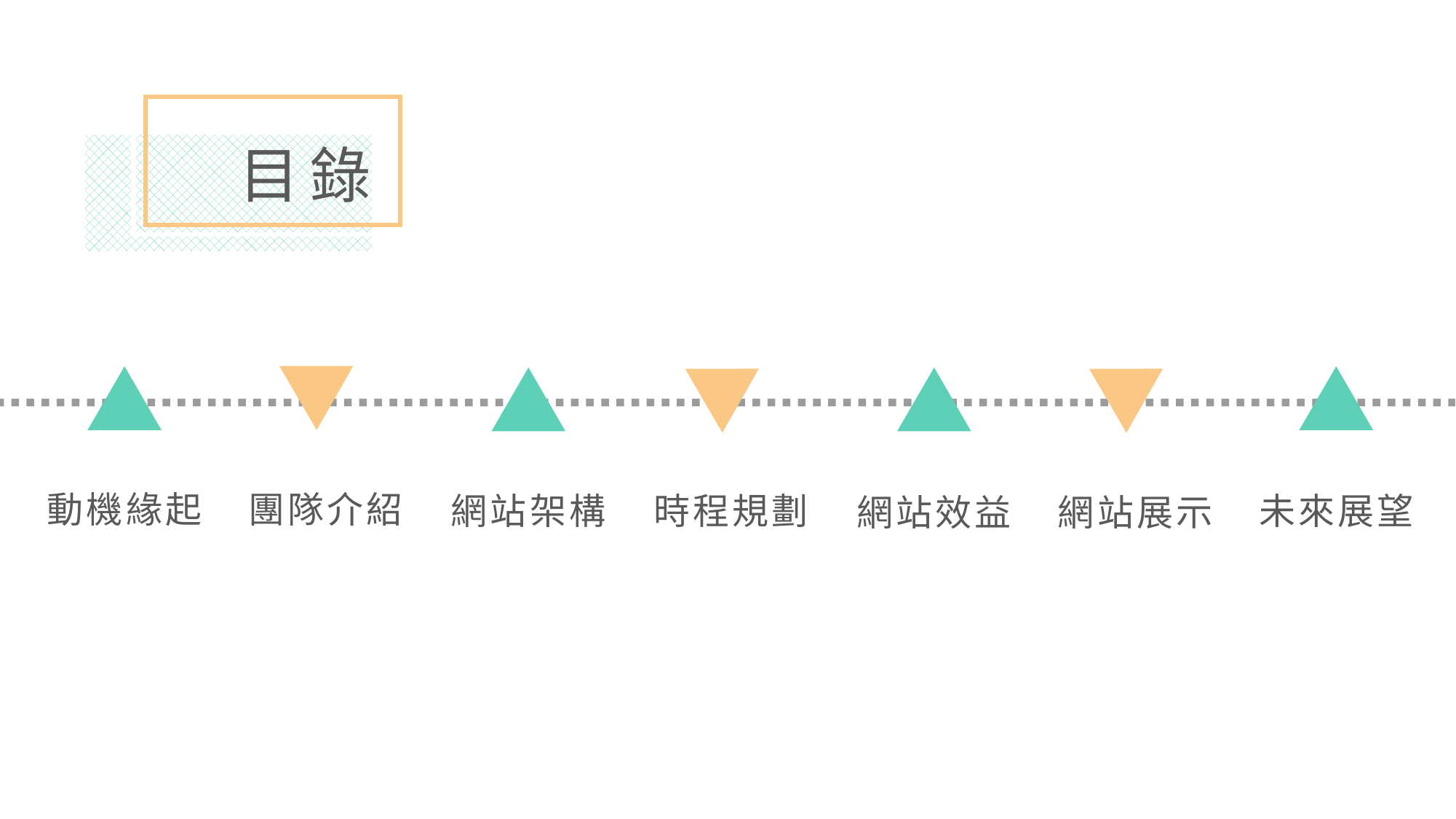

目錄

團隊介紹
動機緣起
網站架構
時程規劃
未來展望
網站效益
網站展示